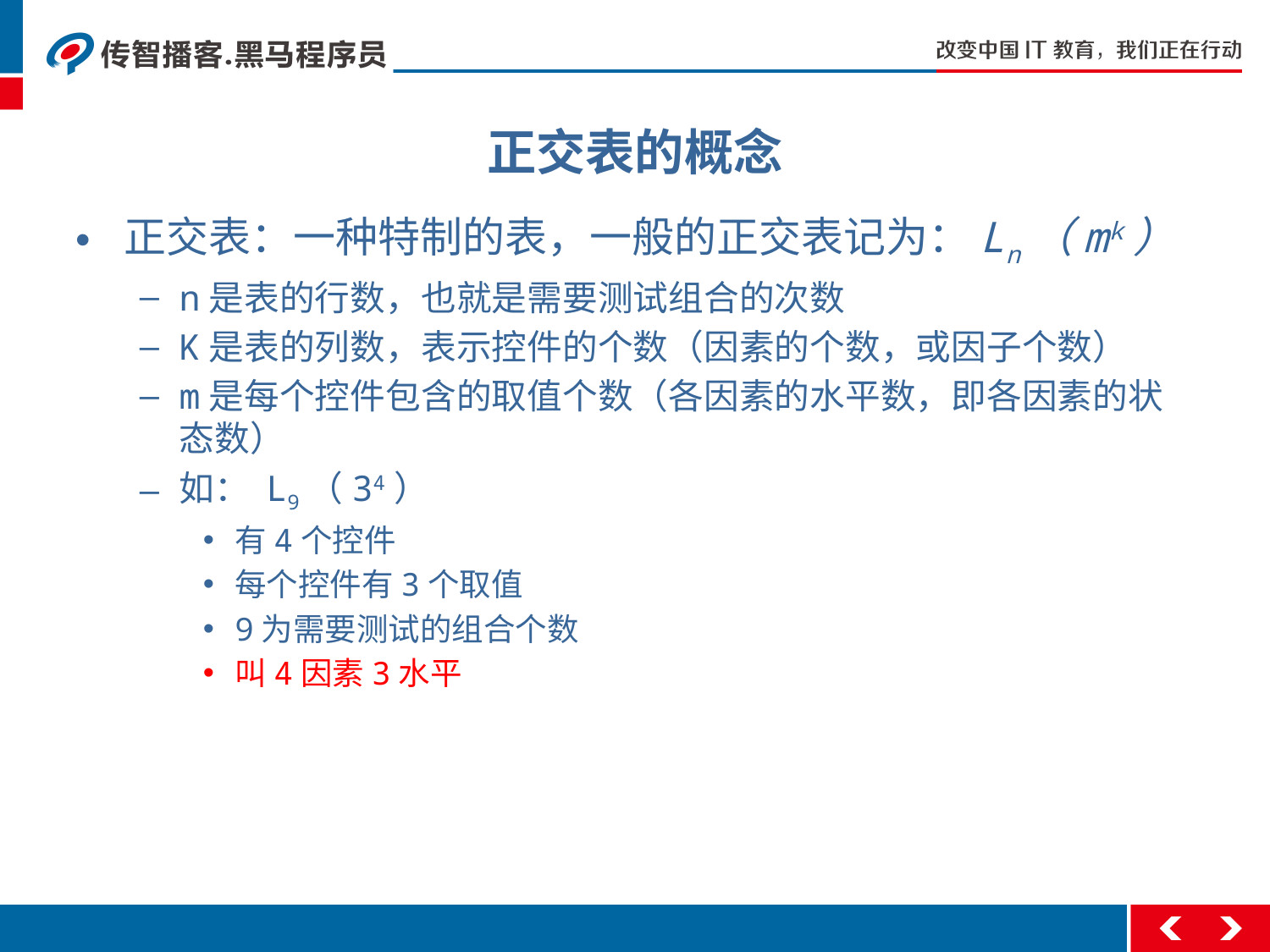

# 正交表的概念
正交表：一种特制的表，一般的正交表记为：Ln（mk）
n是表的行数，也就是需要测试组合的次数
K是表的列数，表示控件的个数（因素的个数，或因子个数）
m是每个控件包含的取值个数（各因素的水平数，即各因素的状态数）
如： L9（34）
有4个控件
每个控件有3个取值
9为需要测试的组合个数
叫4因素3水平